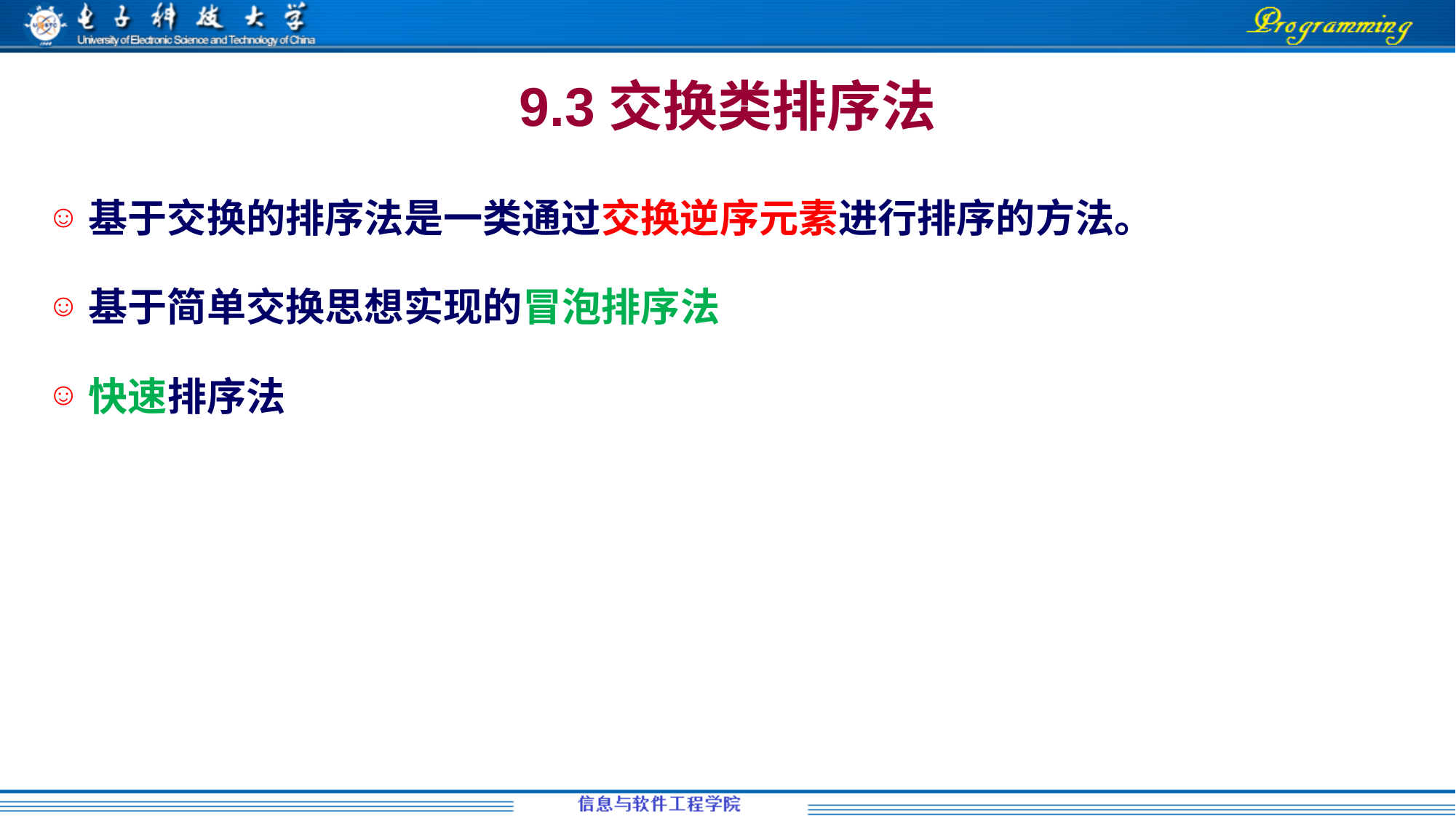

# 9.3交换类排序法
基于交换的排序法是一类通过交换逆序元素进行排序的方法。
基于简单交换思想实现的冒泡排序法
快速排序法